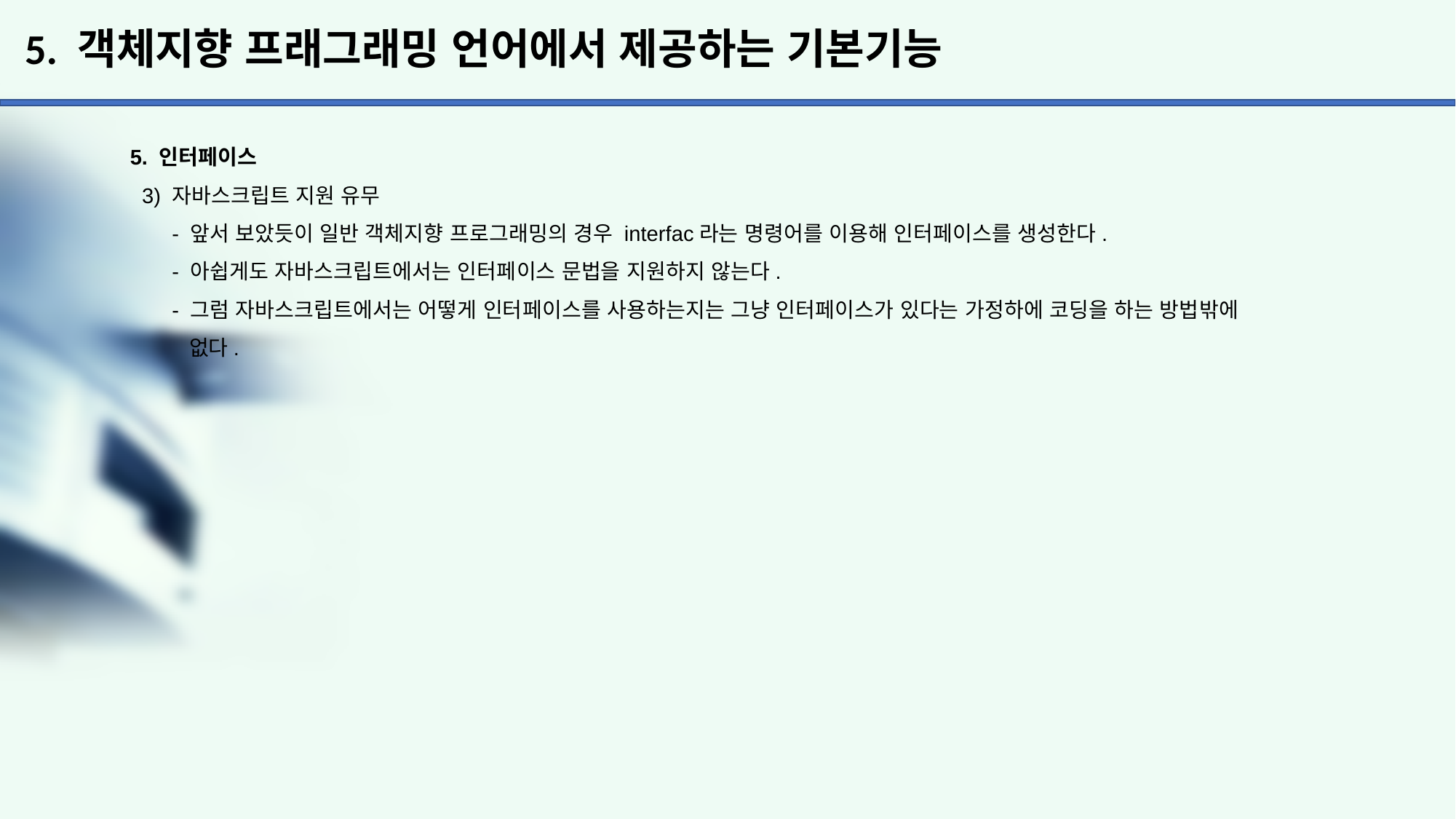

# 5. 객체지향 프래그래밍 언어에서 제공하는 기본기능
5. 인터페이스
  3) 자바스크립트 지원 유무
       - 앞서 보았듯이 일반 객체지향 프로그래밍의 경우 interfac라는 명령어를 이용해 인터페이스를 생성한다.
       - 아쉽게도 자바스크립트에서는 인터페이스 문법을 지원하지 않는다.
       - 그럼 자바스크립트에서는 어떻게 인터페이스를 사용하는지는 그냥 인터페이스가 있다는 가정하에 코딩을 하는 방법밖에
         없다.